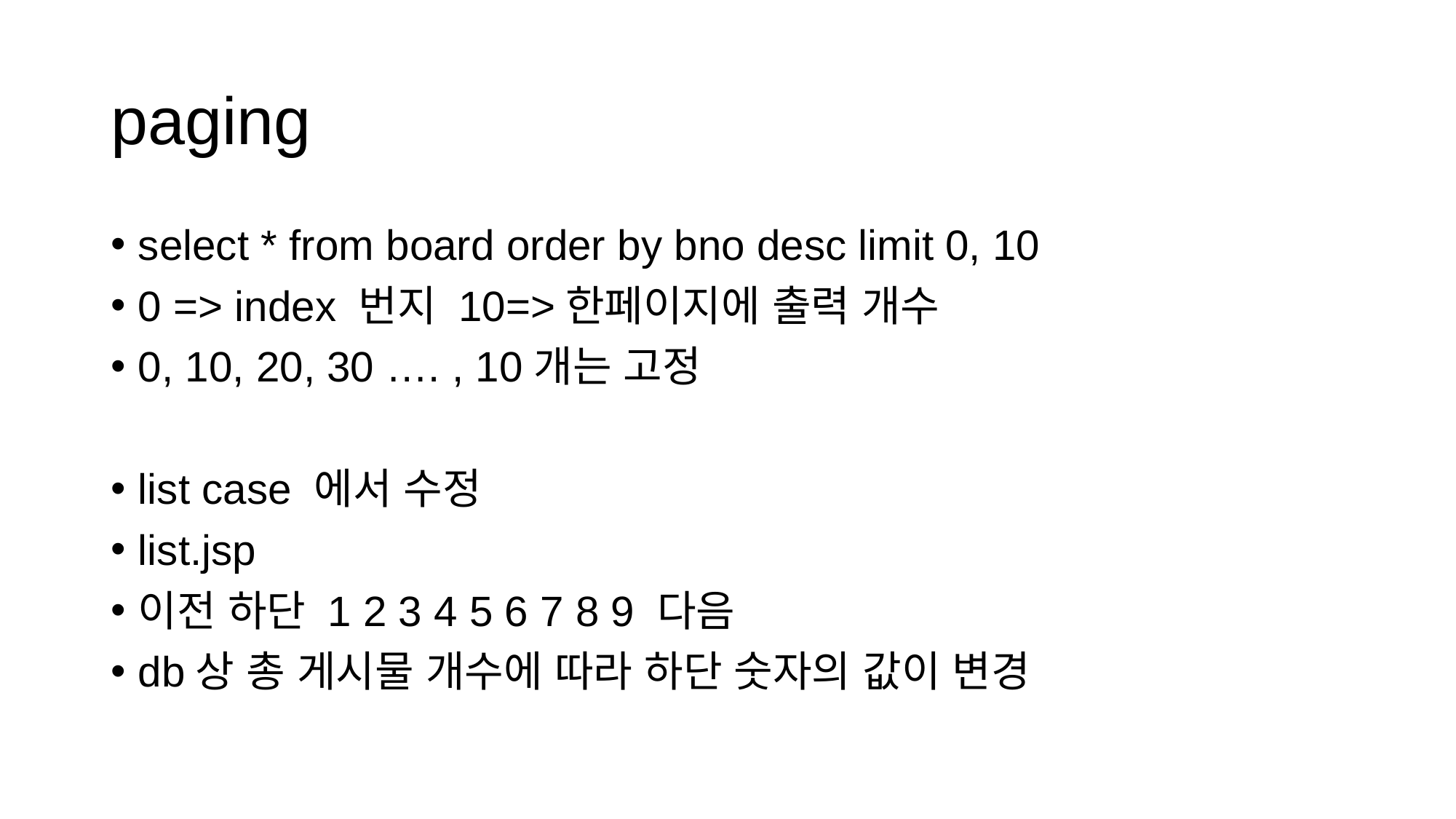

# paging
select * from board order by bno desc limit 0, 10
0 => index 번지 10=>한페이지에 출력 개수
0, 10, 20, 30 …. , 10개는 고정

list case 에서 수정
list.jsp
이전 하단 1 2 3 4 5 6 7 8 9 다음
db상 총 게시물 개수에 따라 하단 숫자의 값이 변경